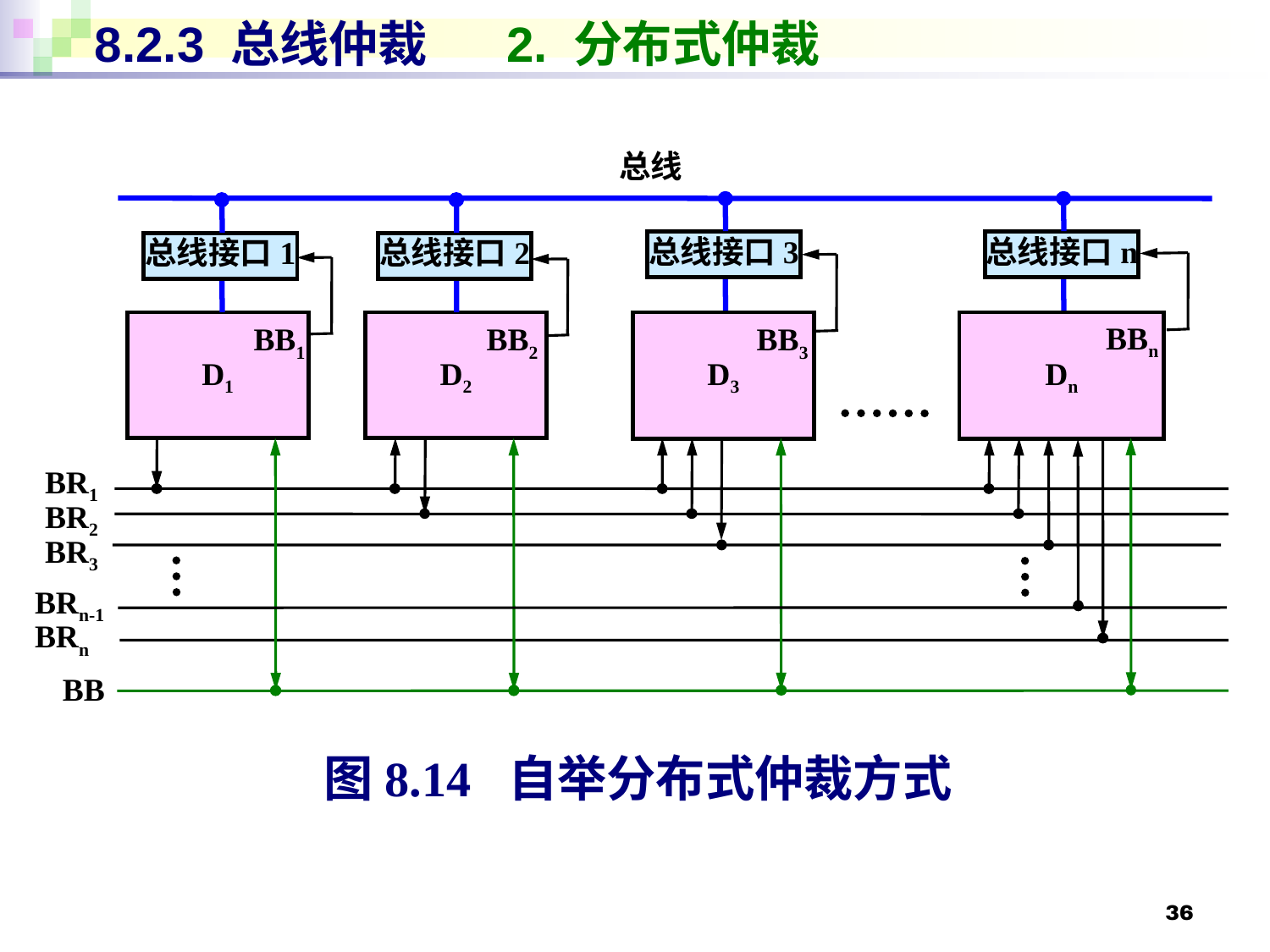

# 8.2.3 总线仲裁      2. 分布式仲裁
总线

总线接口3
总线接口n
总线接口1
总线接口2

D1
D2
D3
Dn
BBn
BB1
BB2
BB3

BR1
BR2
BR3

BRn-1
BRn

BB

图8.14  自举分布式仲裁方式

36